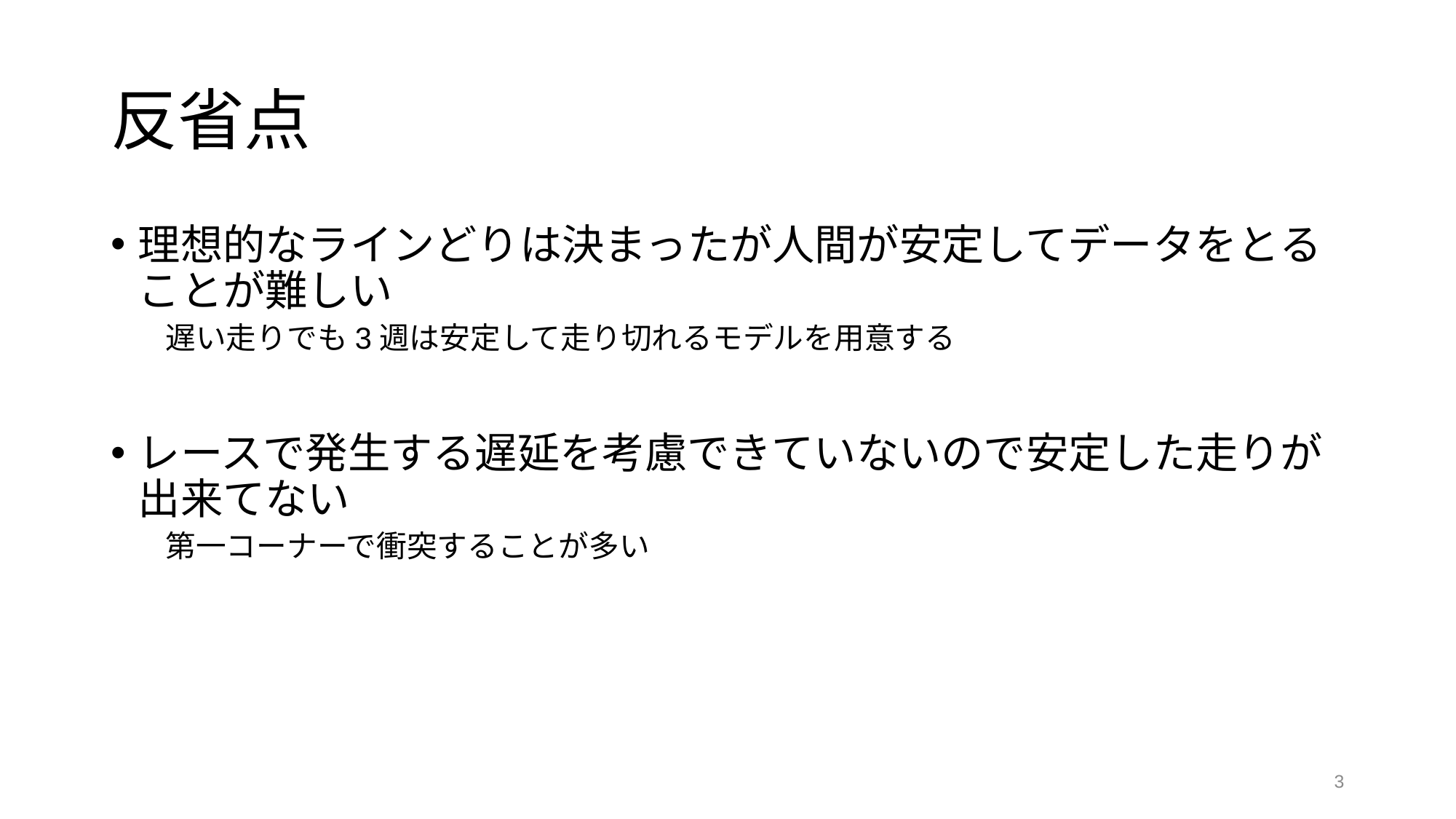

# 反省点
理想的なラインどりは決まったが人間が安定してデータをとることが難しい
遅い走りでも3週は安定して走り切れるモデルを用意する

レースで発生する遅延を考慮できていないので安定した走りが出来てない
第一コーナーで衝突することが多い

3